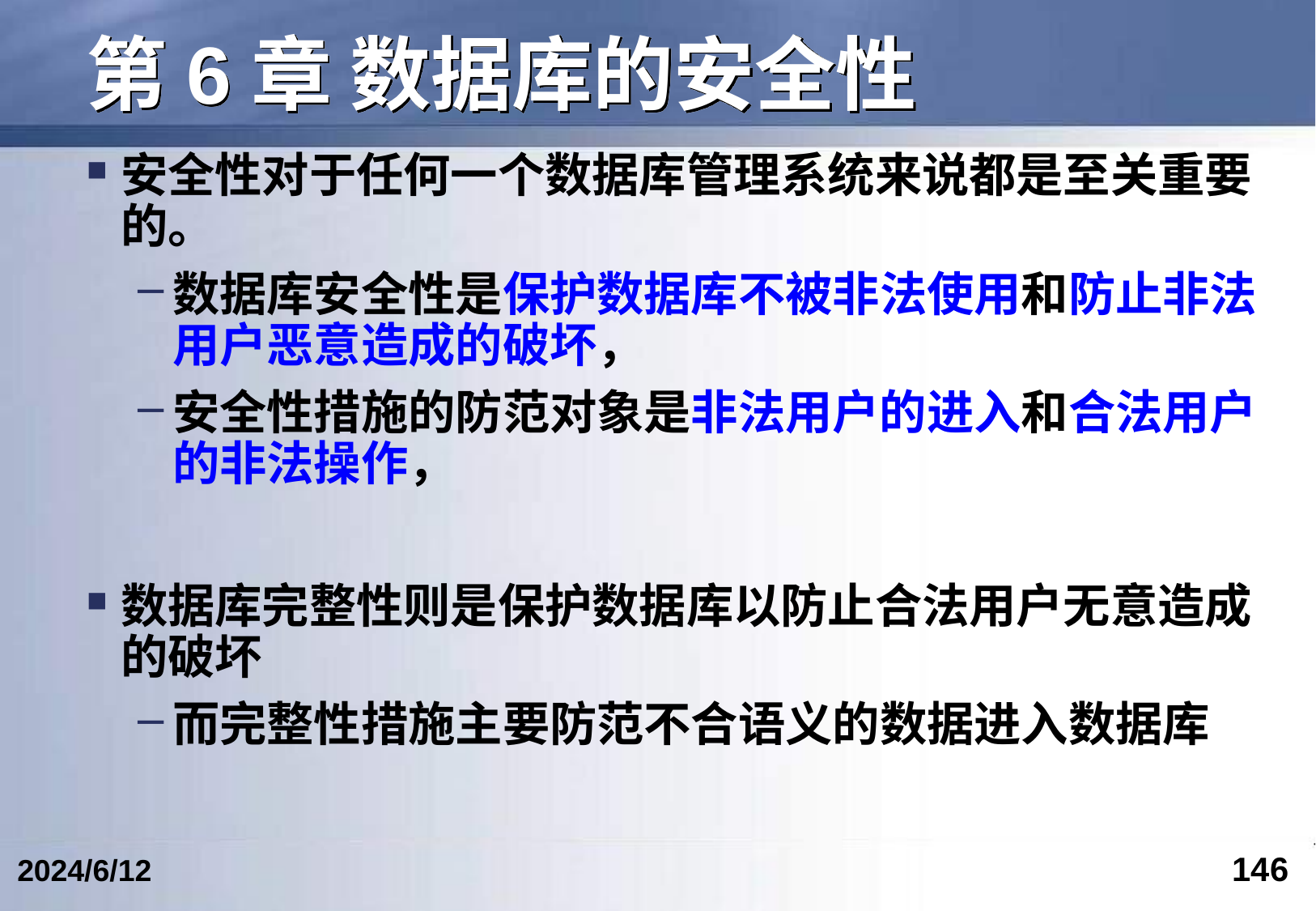

# 第6章 数据库的安全性
安全性对于任何一个数据库管理系统来说都是至关重要的。
数据库安全性是保护数据库不被非法使用和防止非法用户恶意造成的破坏，
安全性措施的防范对象是非法用户的进入和合法用户的非法操作，

数据库完整性则是保护数据库以防止合法用户无意造成的破坏
而完整性措施主要防范不合语义的数据进入数据库
146
2024/6/12